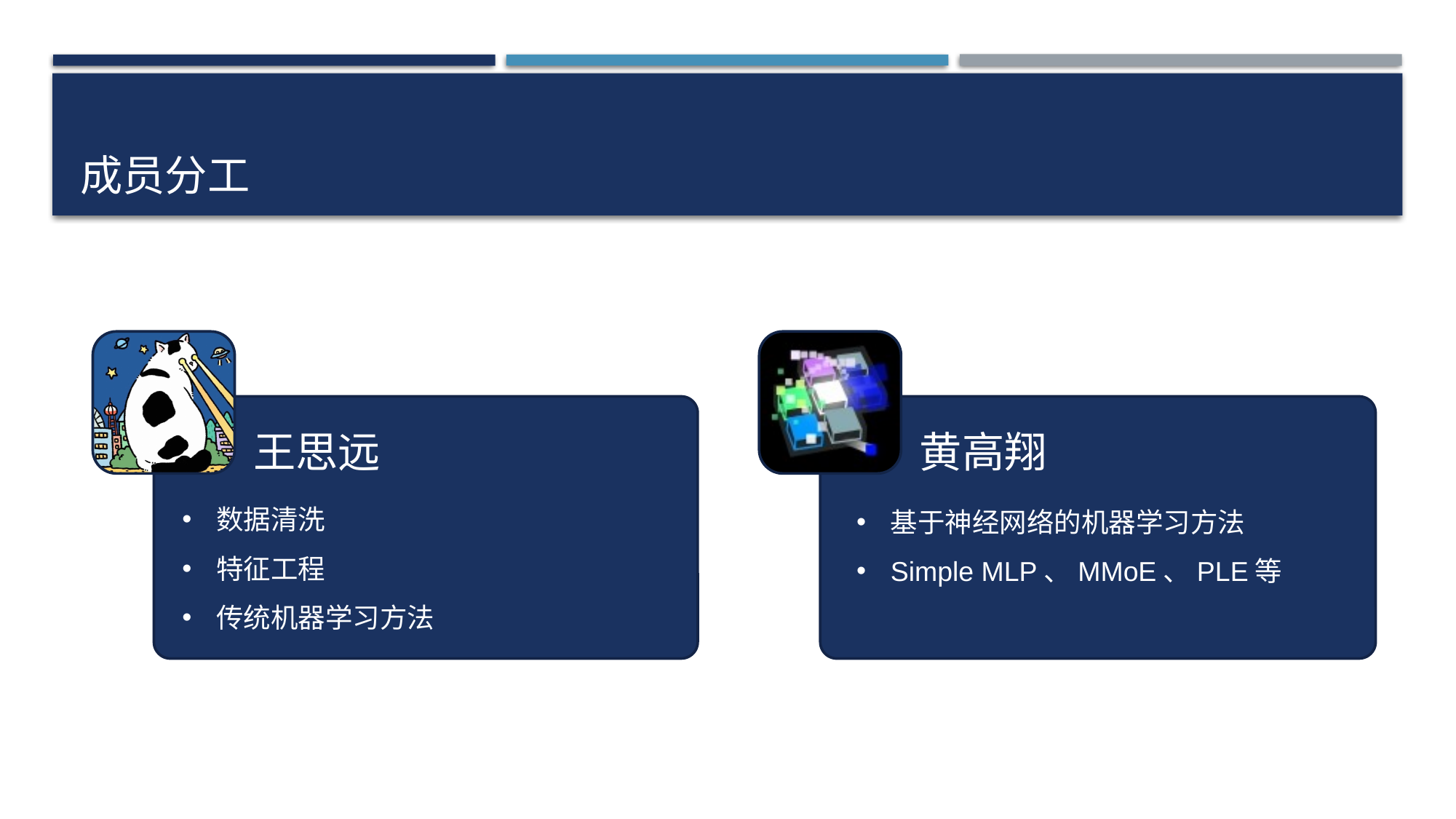

# 成员分工

王思远
黄高翔

数据清洗
特征工程
传统机器学习方法

基于神经网络的机器学习方法
Simple MLP、MMoE、PLE等